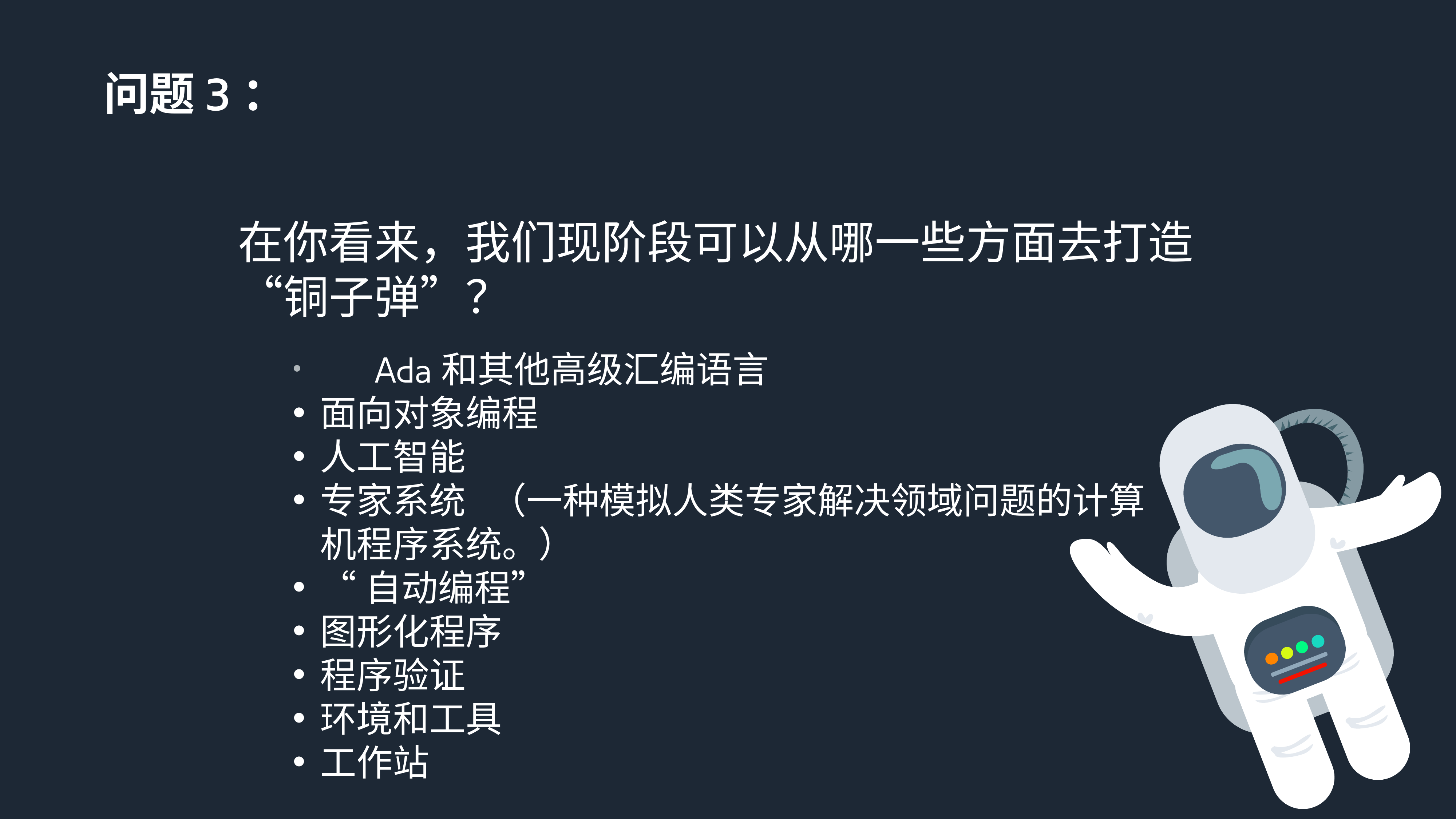

问题3：
在你看来，我们现阶段可以从哪一些方面去打造“铜子弹”？
	Ada和其他高级汇编语言
面向对象编程
人工智能
专家系统   （一种模拟人类专家解决领域问题的计算机程序系统。）
“自动编程”
图形化程序
程序验证
环境和工具
工作站